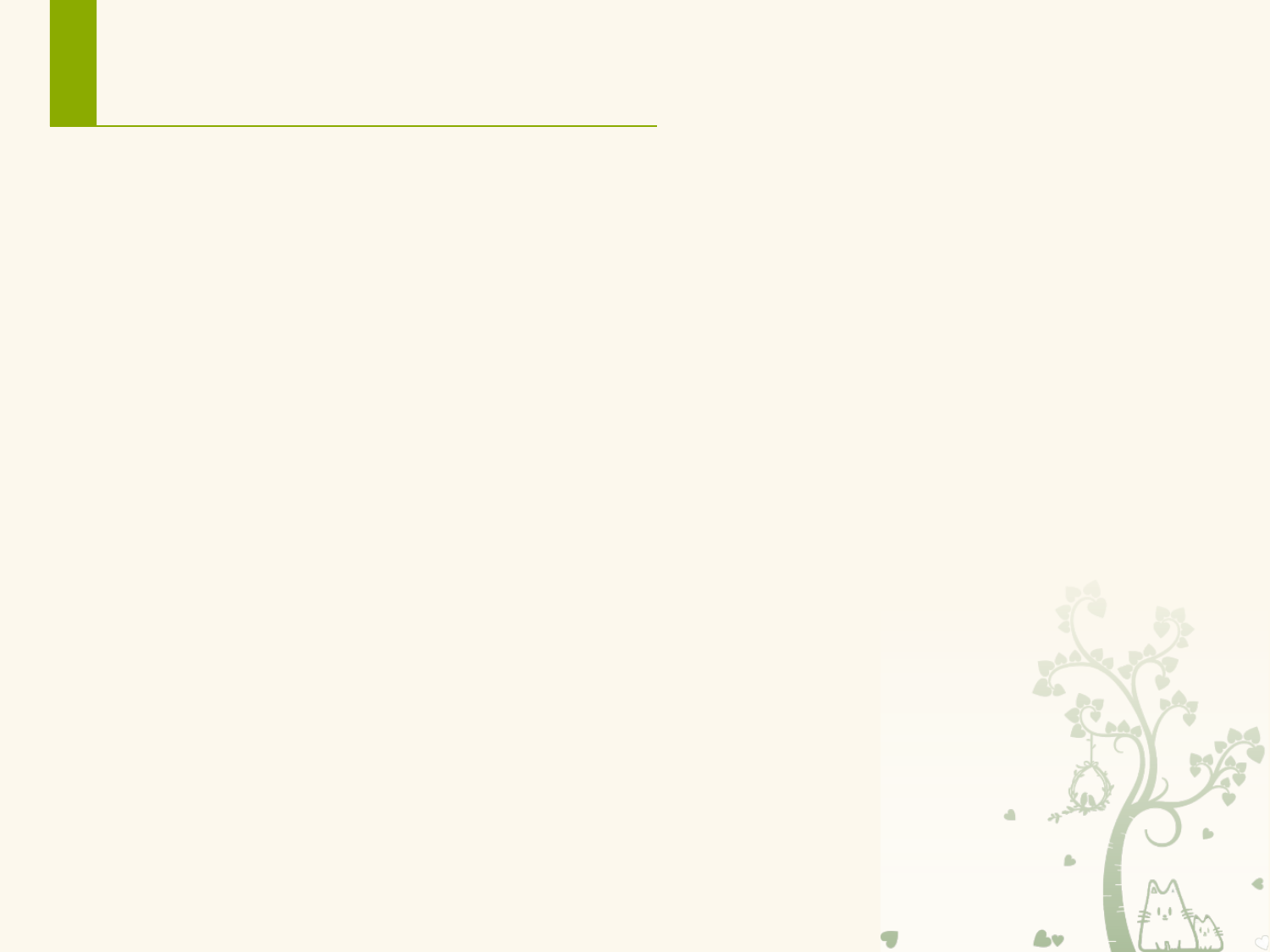

# 课程教学内容
第1章Android入门基础
第2章 Activity与Intent
第3章Android UI开发
控件、布局、事件处理机制
各种AdapterView及子类（ListView，RecycleView）
Fragment, ViewPager
第4章 Android数据存储技术
文件，SharedPreferences，数据库存储
应用程序间数据共享机制
运行时权限机制
第5章服务与广播
服务，广播
第6章Android多线程
第7章 Android网络编程
网络通信，Json及Volley通信框架
综合案例